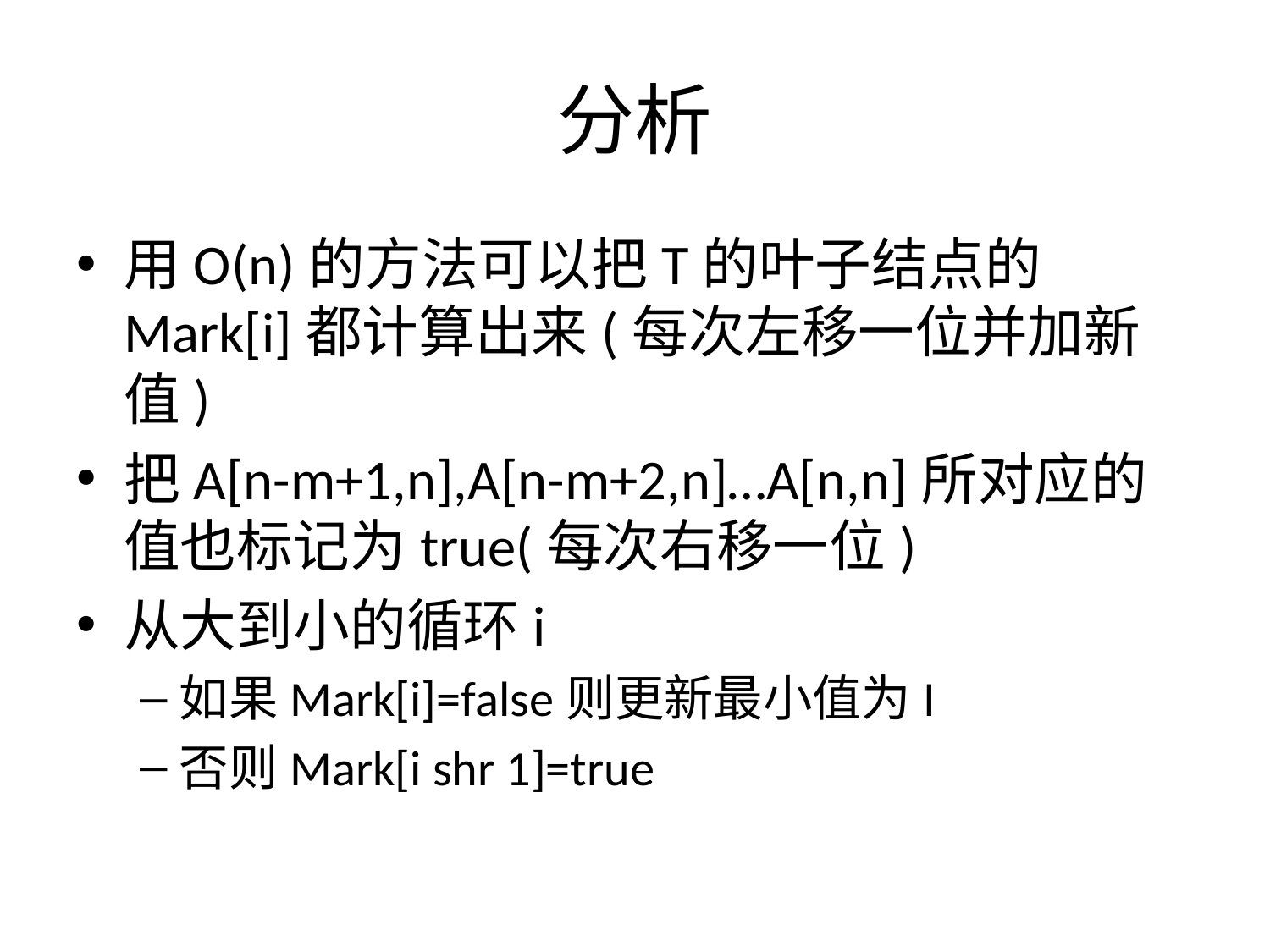

# 分析
用O(n)的方法可以把T的叶子结点的Mark[i]都计算出来(每次左移一位并加新值)
把A[n-m+1,n],A[n-m+2,n]…A[n,n]所对应的值也标记为true(每次右移一位)
从大到小的循环i
如果Mark[i]=false则更新最小值为I
否则Mark[i shr 1]=true